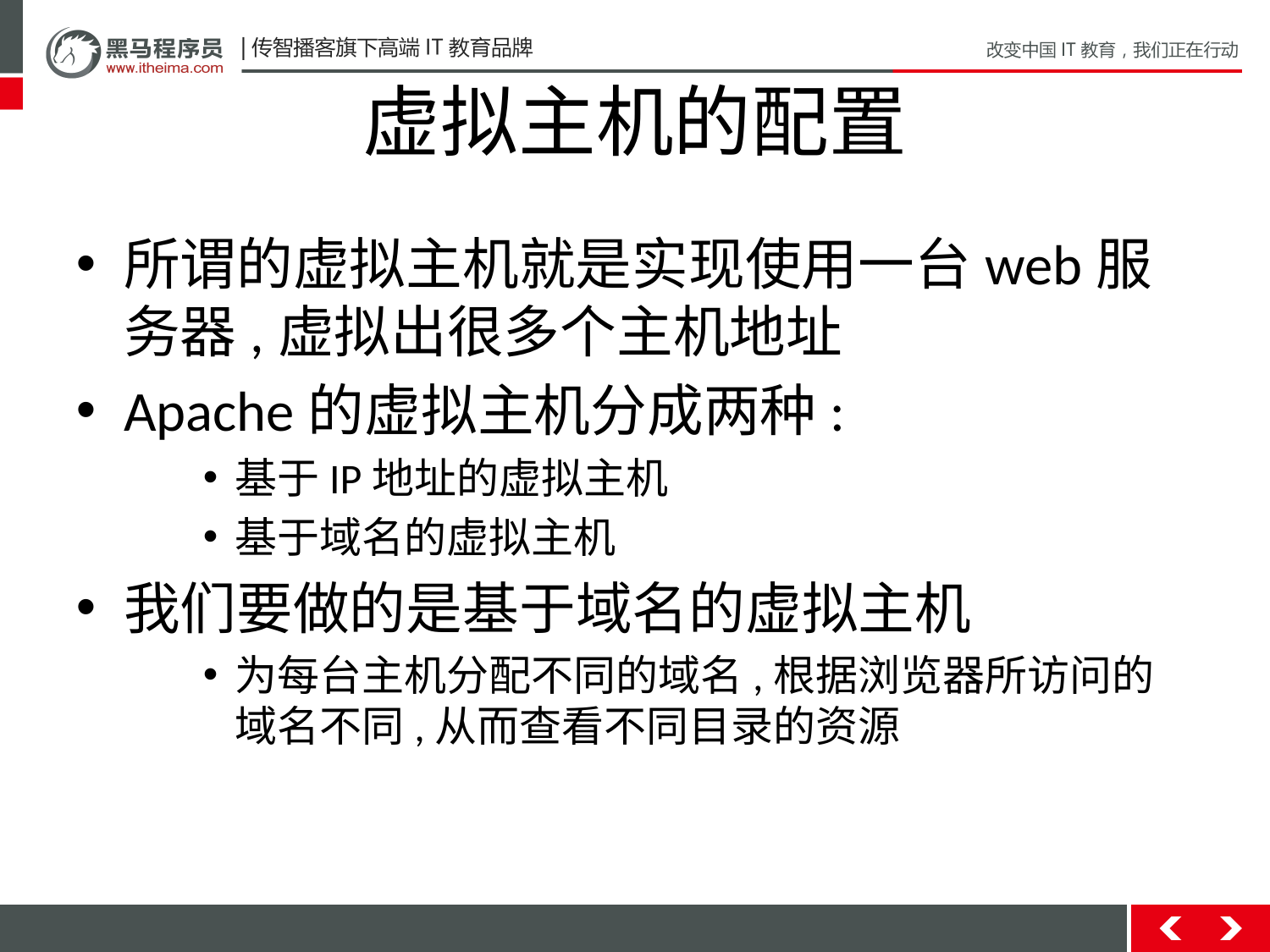

# 虚拟主机的配置
所谓的虚拟主机就是实现使用一台web服务器,虚拟出很多个主机地址
Apache的虚拟主机分成两种:
基于IP地址的虚拟主机
基于域名的虚拟主机
我们要做的是基于域名的虚拟主机
为每台主机分配不同的域名,根据浏览器所访问的域名不同,从而查看不同目录的资源